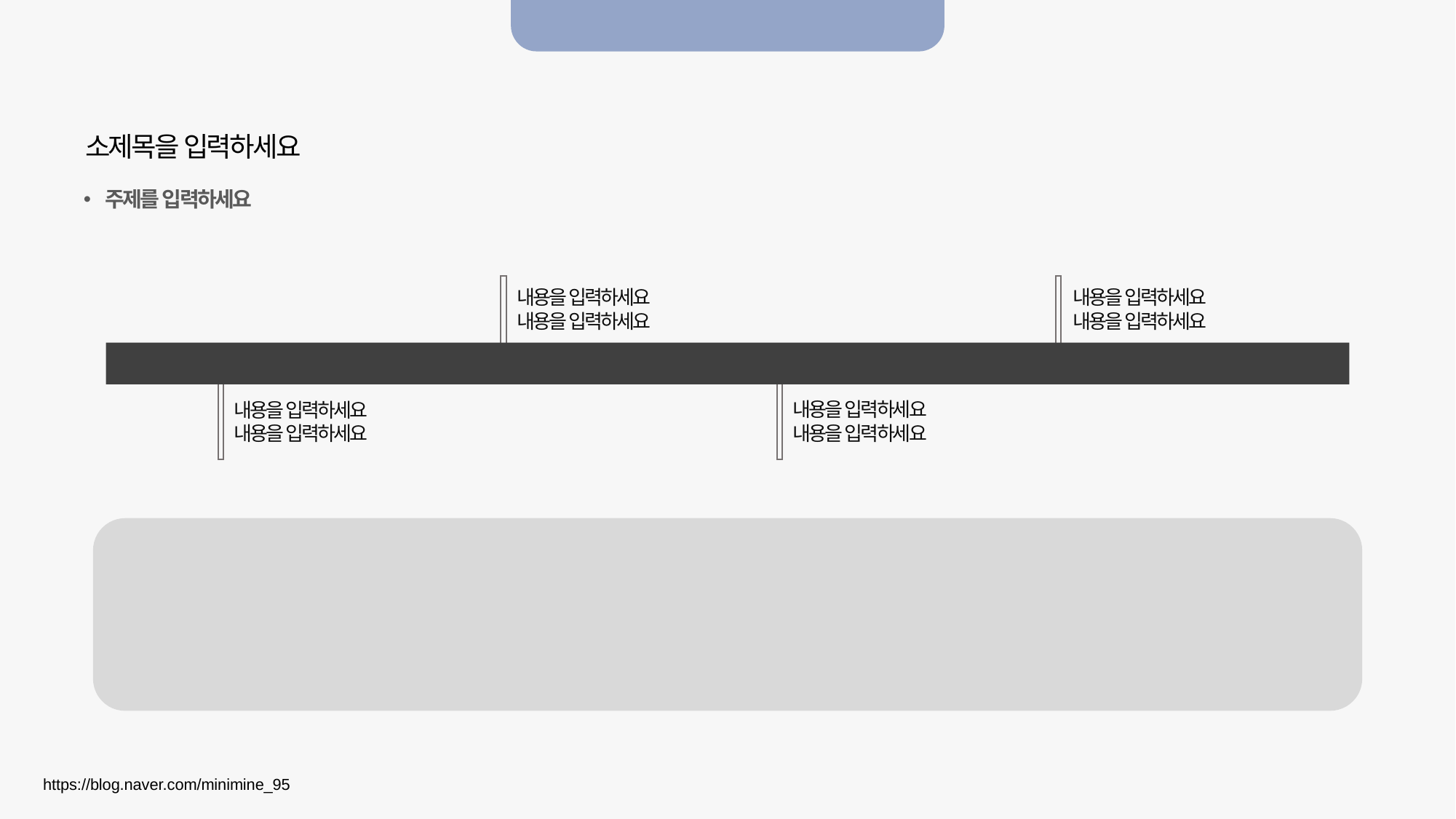

01. 제목을 입력하세요
소제목을 입력하세요
주제를 입력하세요

2005
2015
2017
2021

내용을 입력하세요
내용을 입력하세요
내용을 입력하세요
내용을 입력하세요
내용을 입력하세요
내용을 입력하세요
내용을 입력하세요
내용을 입력하세요

https://blog.naver.com/minimine_95